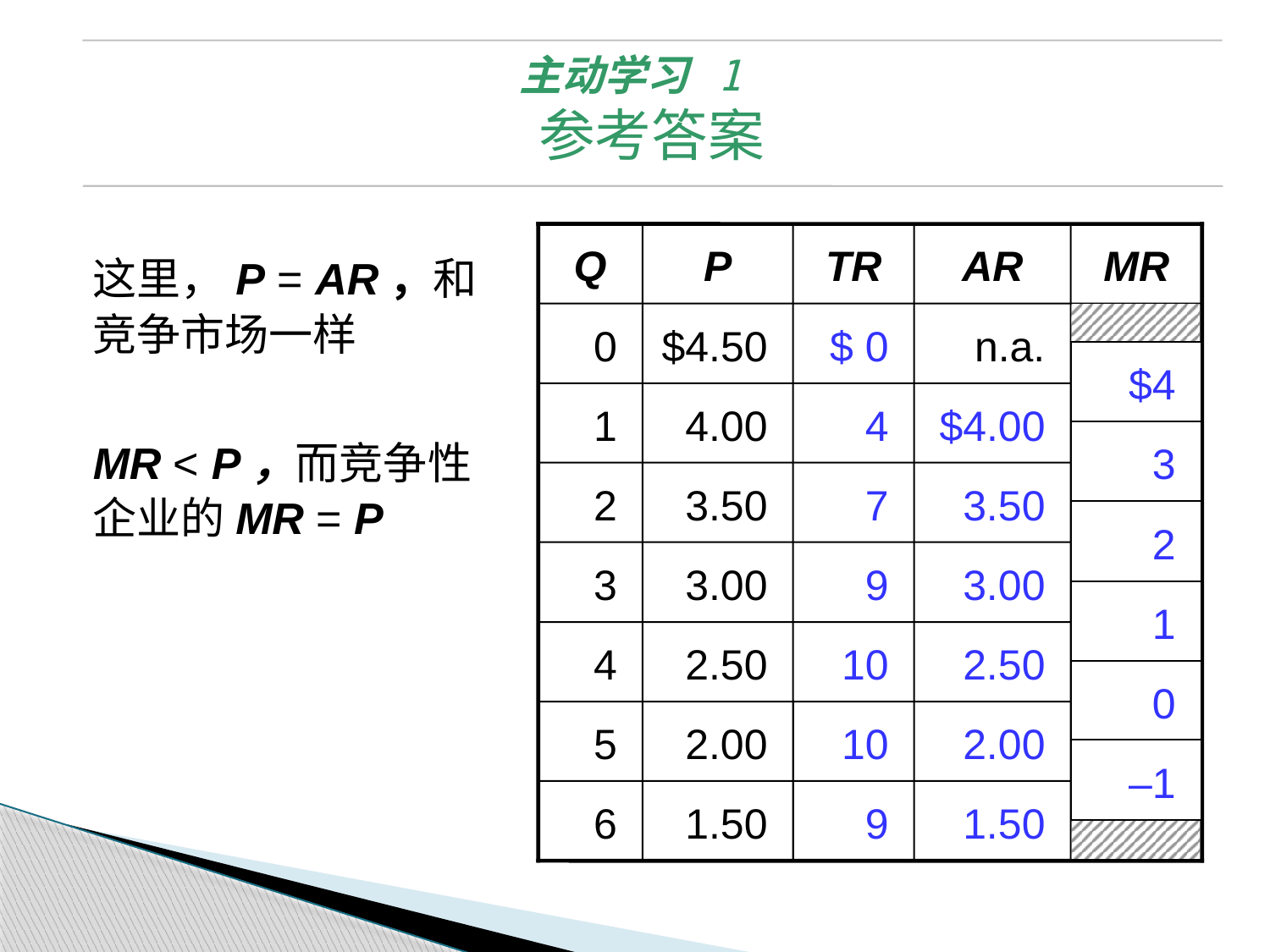

主动学习  1
参考答案

Q

P

TR

AR

MR

这里，P = AR，和竞争市场一样
MR < P，而竞争性企业的MR = P
0

$4.50
$ 0
4
7
9
10
10
9
n.a.

$4
3
2
1
0
–1

1

4.00
$4.00
3.50
3.00
2.50
2.00
1.50
2

3.50
3

3.00
4

2.50
5

2.00
6

1.50